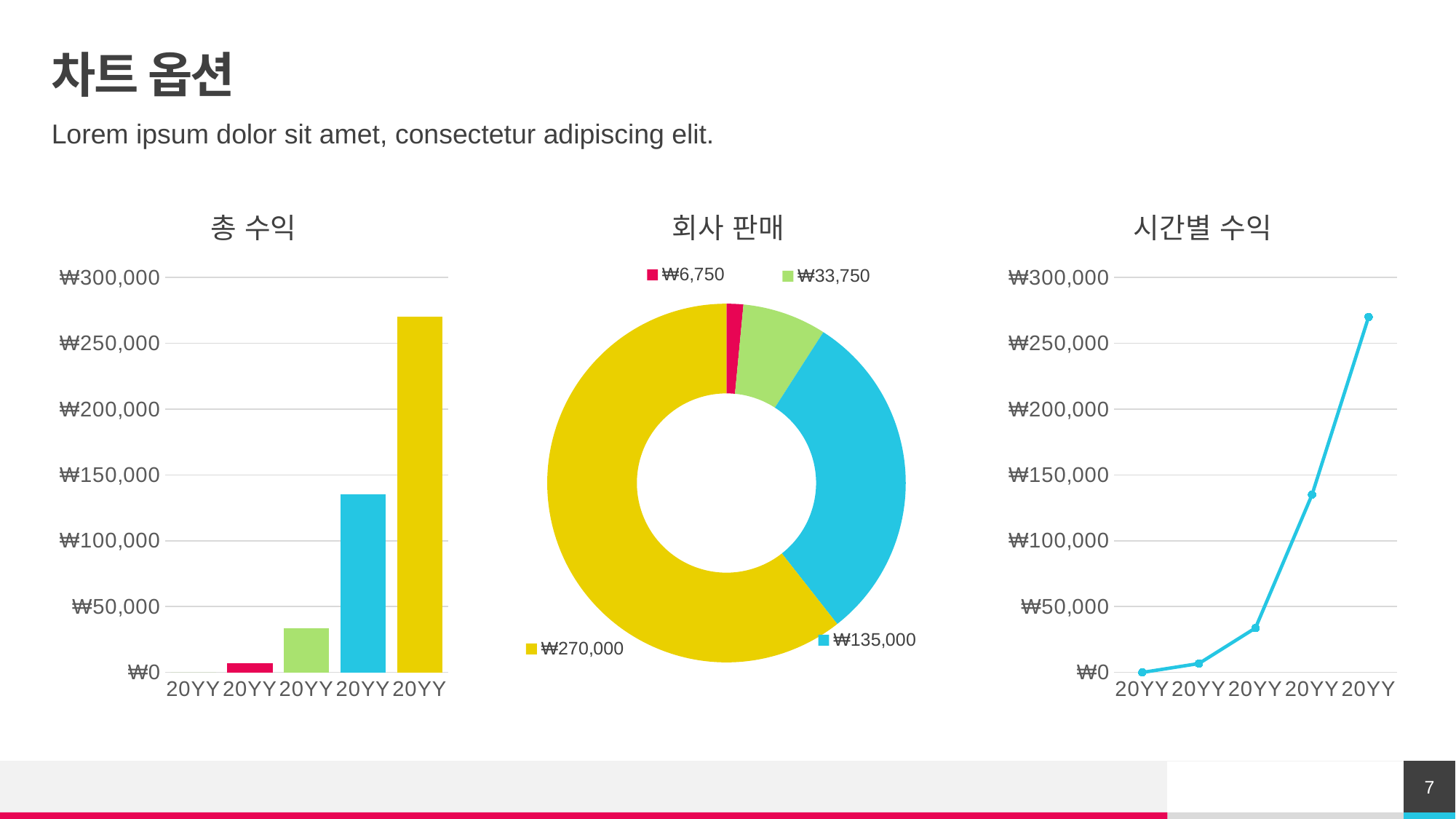

# 차트 옵션
Lorem ipsum dolor sit amet, consectetur adipiscing elit.

### Chart: 총 수익

| Category | 1계열 |
|---|---|
| 20YY | 0.0 |
| 20YY | 6750.0 |
| 20YY | 33750.0 |
| 20YY | 135000.0 |
| 20YY | 270000.0 |

### Chart: 회사 판매

| Category | 1계열 |
|---|---|
| 20YY | 0.0 |
| 20YY | 6750.0 |
| 20YY | 33750.0 |
| 20YY | 135000.0 |
| 20YY | 270000.0 |

### Chart: 시간별 수익

| Category | 1계열 |
|---|---|
| 20YY | 0.0 |
| 20YY | 6750.0 |
| 20YY | 33750.0 |
| 20YY | 135000.0 |
| 20YY | 270000.0 |
7